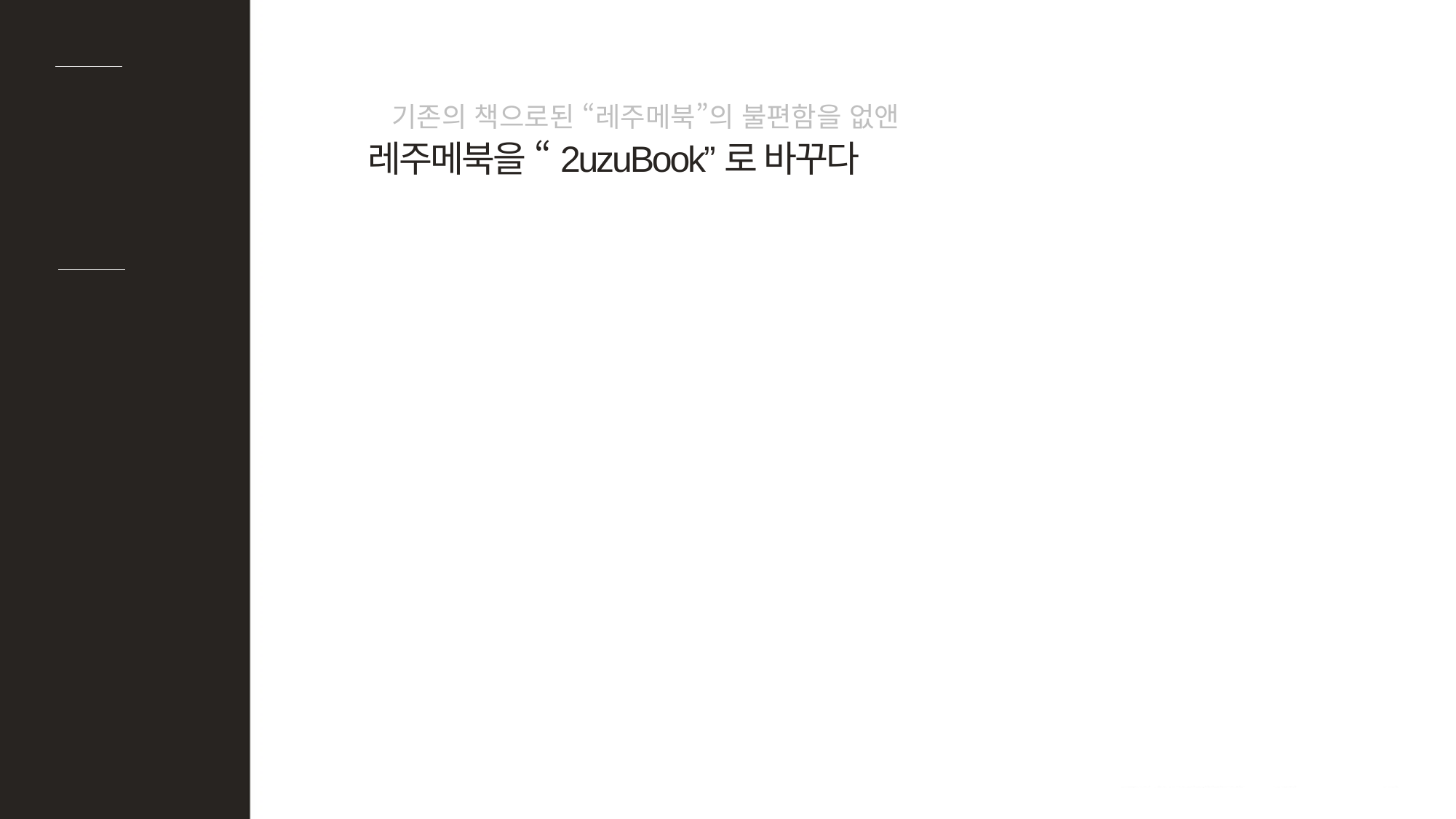

#
기존의 책으로된 “레주메북”의 불편함을 없앤
04.
개발
레주메북을 “2uzuBook”로 바꾸다